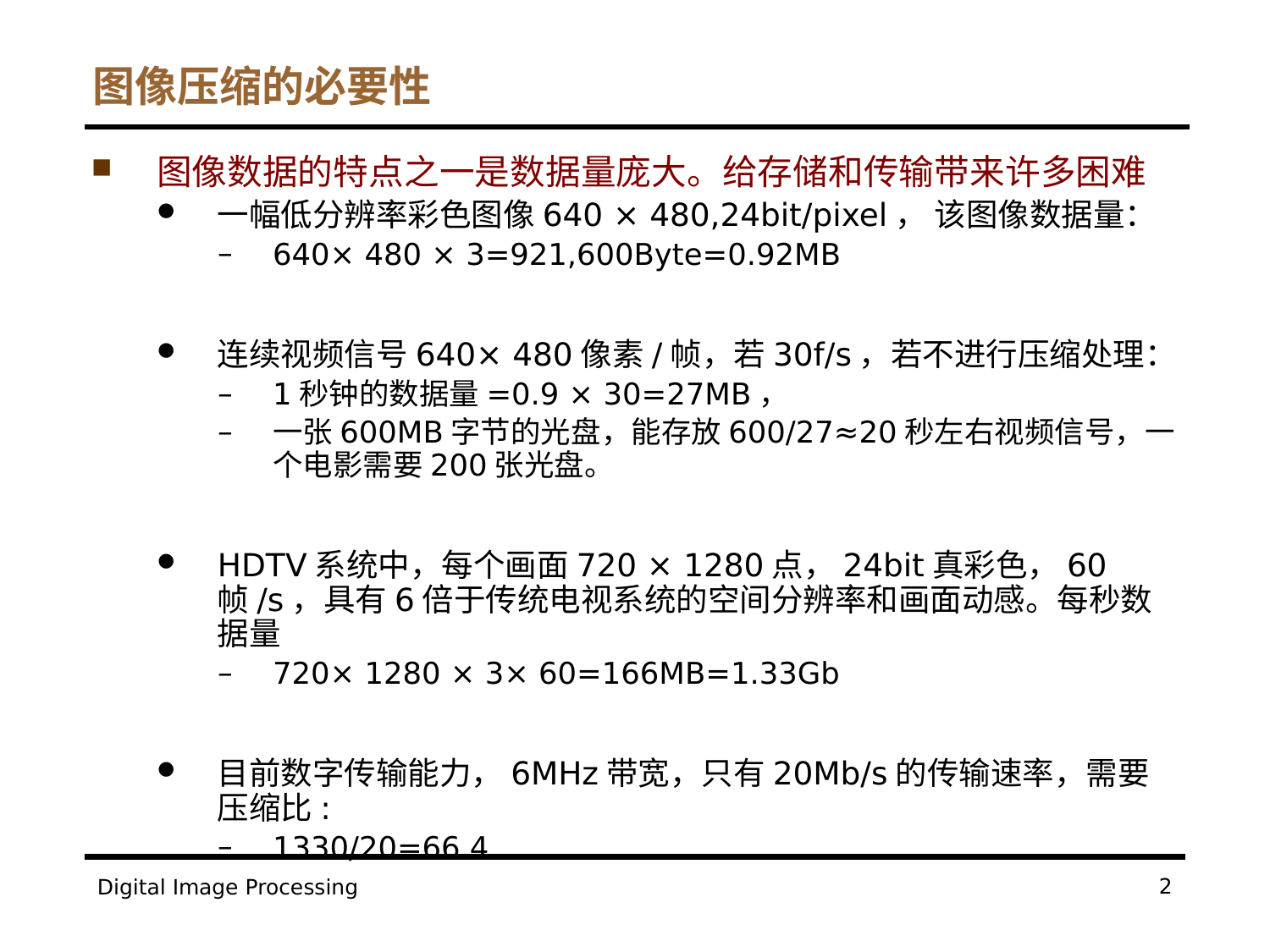

# 图像压缩的必要性
图像数据的特点之一是数据量庞大。给存储和传输带来许多困难
一幅低分辨率彩色图像640 × 480,24bit/pixel， 该图像数据量：
640× 480 × 3=921,600Byte=0.92MB

连续视频信号640× 480像素/帧，若30f/s，若不进行压缩处理：
1秒钟的数据量=0.9 × 30=27MB，
一张600MB字节的光盘，能存放600/27≈20秒左右视频信号，一个电影需要200张光盘。

HDTV系统中，每个画面720 × 1280点，24bit真彩色，60帧/s，具有6倍于传统电视系统的空间分辨率和画面动感。每秒数据量
720× 1280 × 3× 60=166MB=1.33Gb

目前数字传输能力，6MHz带宽，只有20Mb/s的传输速率，需要压缩比:
1330/20=66.4
2
Digital Image Processing